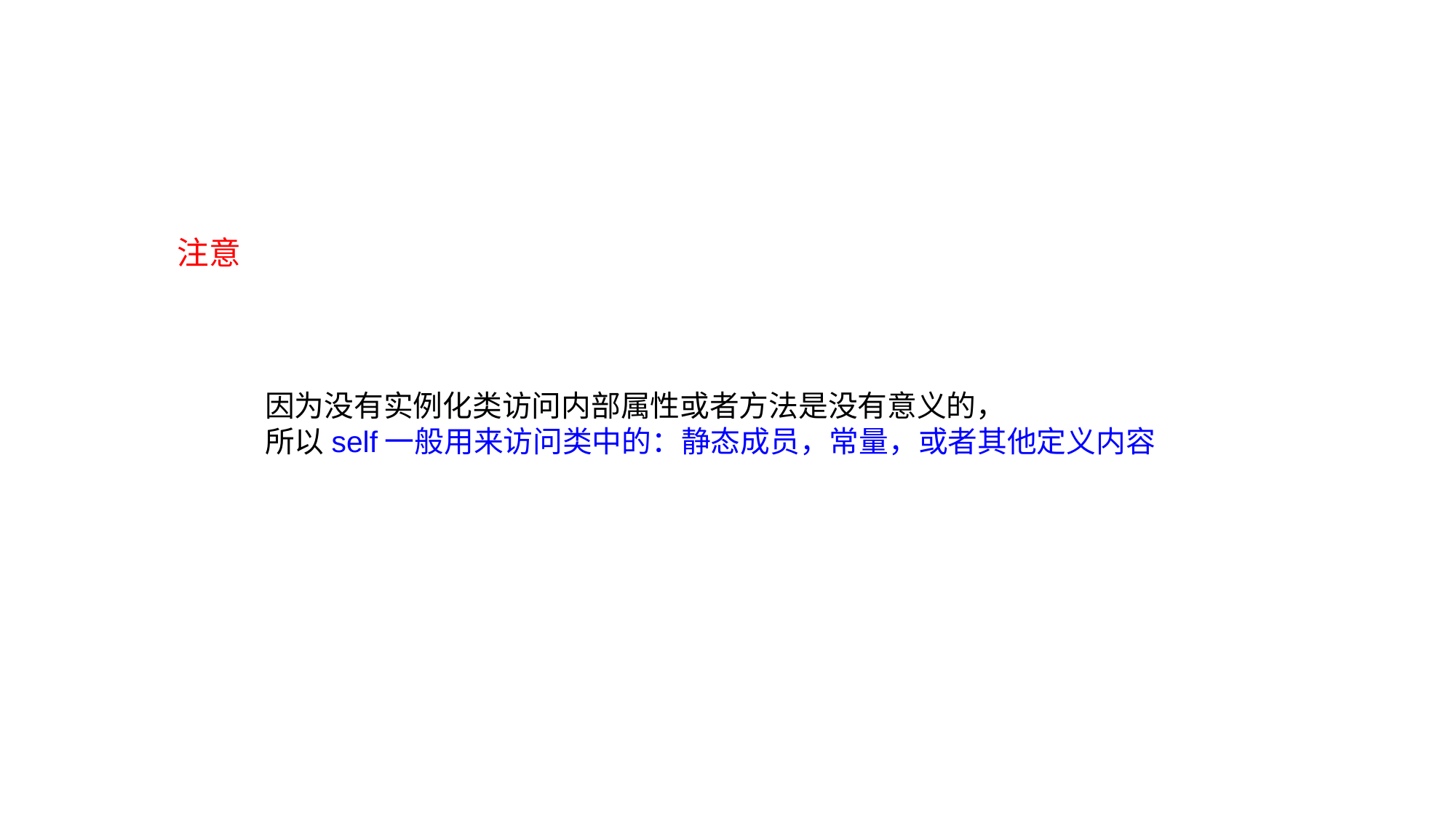

注意
因为没有实例化类访问内部属性或者方法是没有意义的，
所以self一般用来访问类中的：静态成员，常量，或者其他定义内容